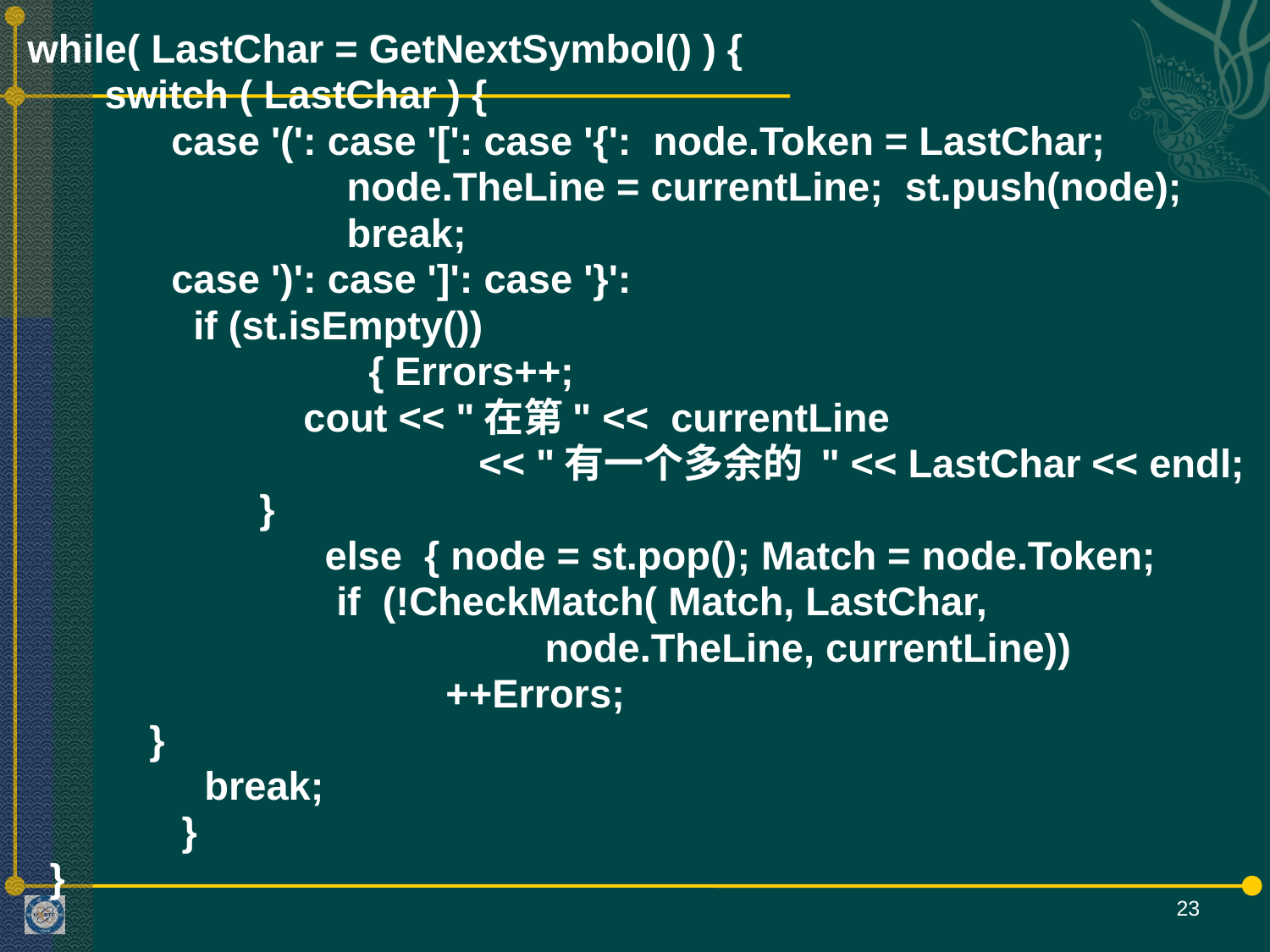

while( LastChar = GetNextSymbol() ) {
       switch ( LastChar ) {
 	         case '(': case '[': case '{':  node.Token = LastChar;
                             node.TheLine = currentLine;  st.push(node);
                             break;
	         case ')': case ']': case '}':
		           if (st.isEmpty())
                               { Errors++;
		                     cout << "在第" <<  currentLine
                                         << "有一个多余的 " << LastChar << endl;
		                 }
                           else  { node = st.pop(); Match = node.Token;
		                        if  (!CheckMatch( Match, LastChar,
                                               node.TheLine, currentLine))
                                      ++Errors;
			       }
		            break;
              }
  }
23